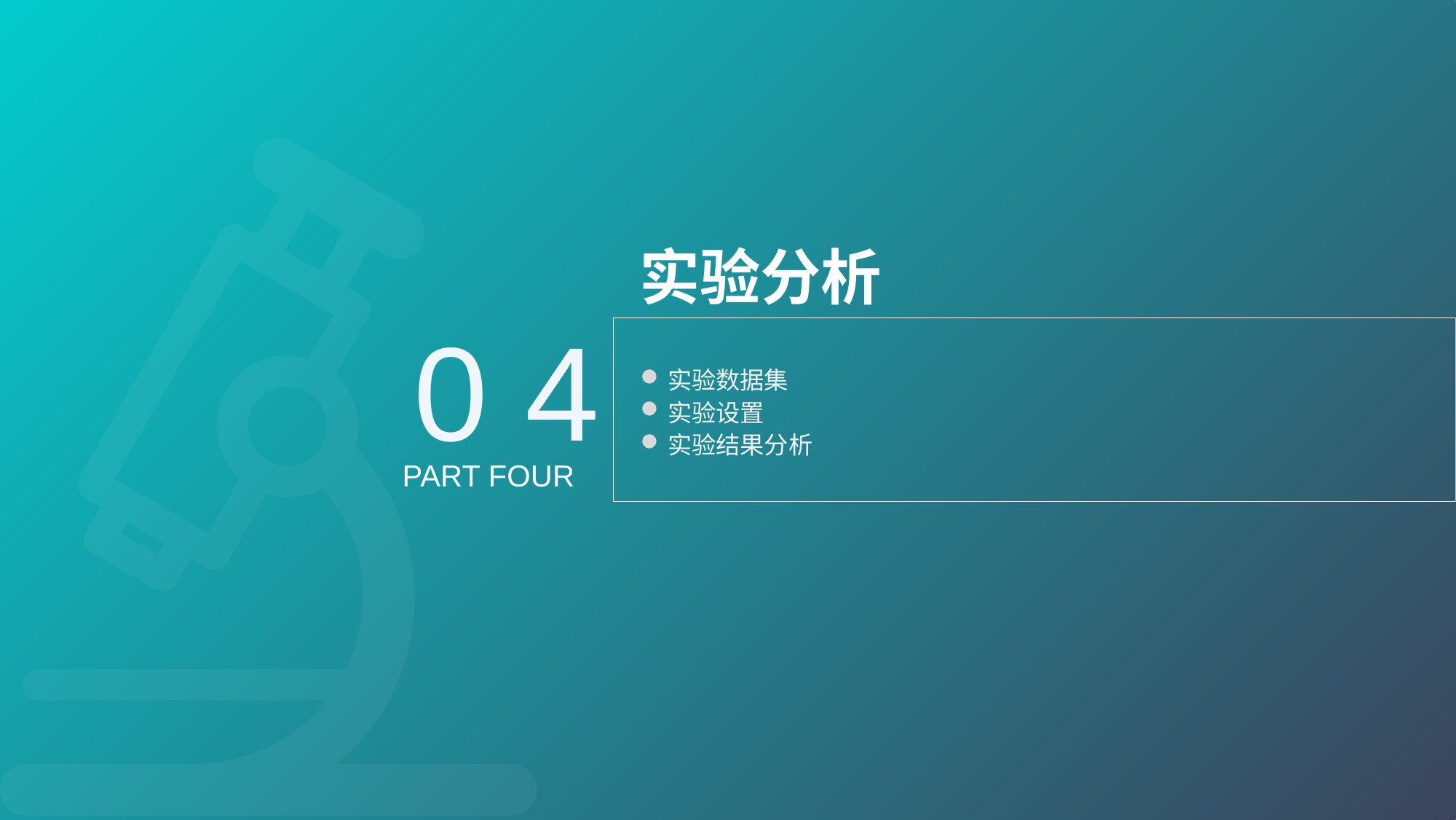

实验分析
0 4

实验数据集
实验设置
实验结果分析
PART FOUR